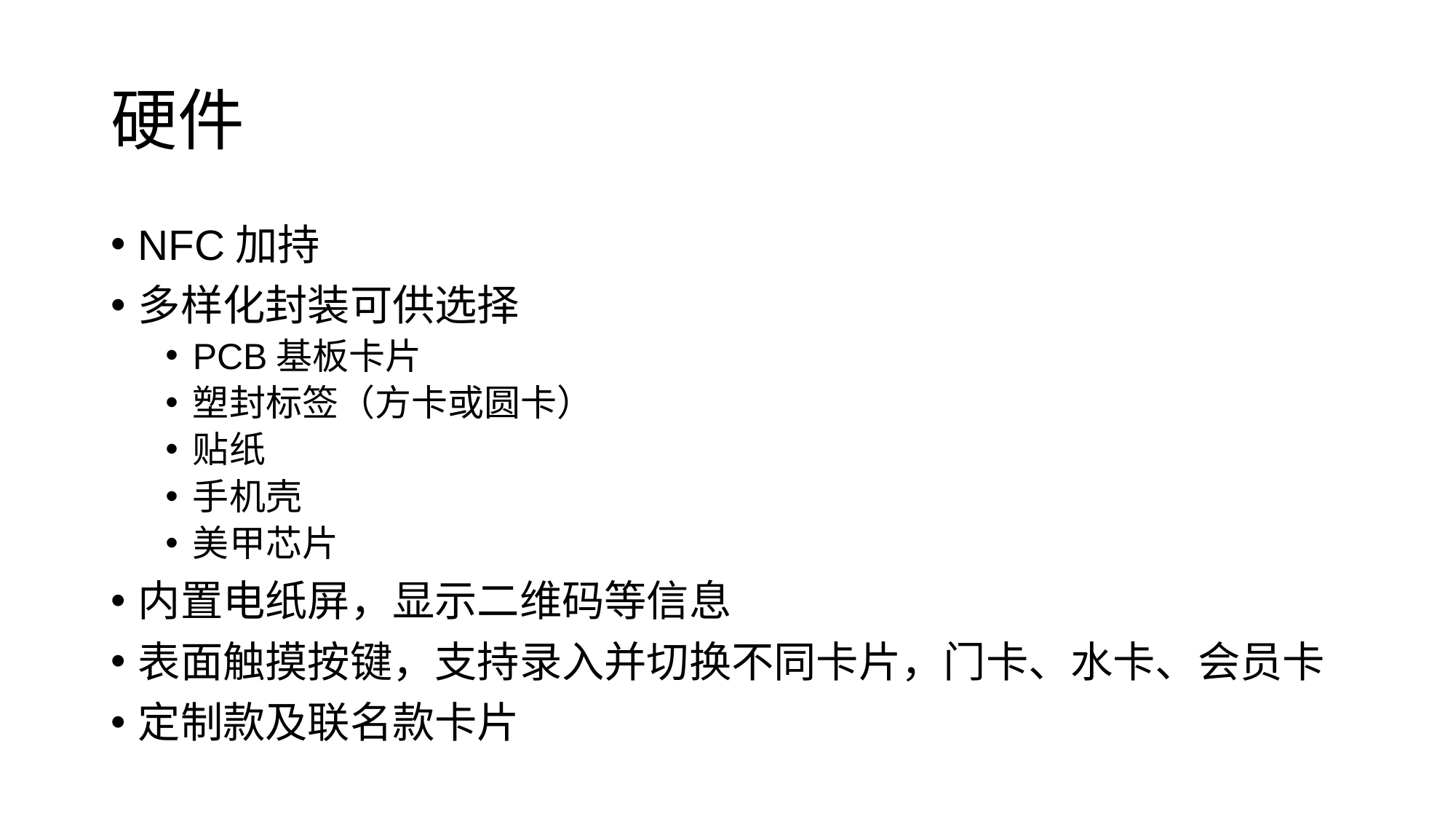

# 硬件
NFC加持
多样化封装可供选择
PCB基板卡片
塑封标签（方卡或圆卡）
贴纸
手机壳
美甲芯片
内置电纸屏，显示二维码等信息
表面触摸按键，支持录入并切换不同卡片，门卡、水卡、会员卡
定制款及联名款卡片